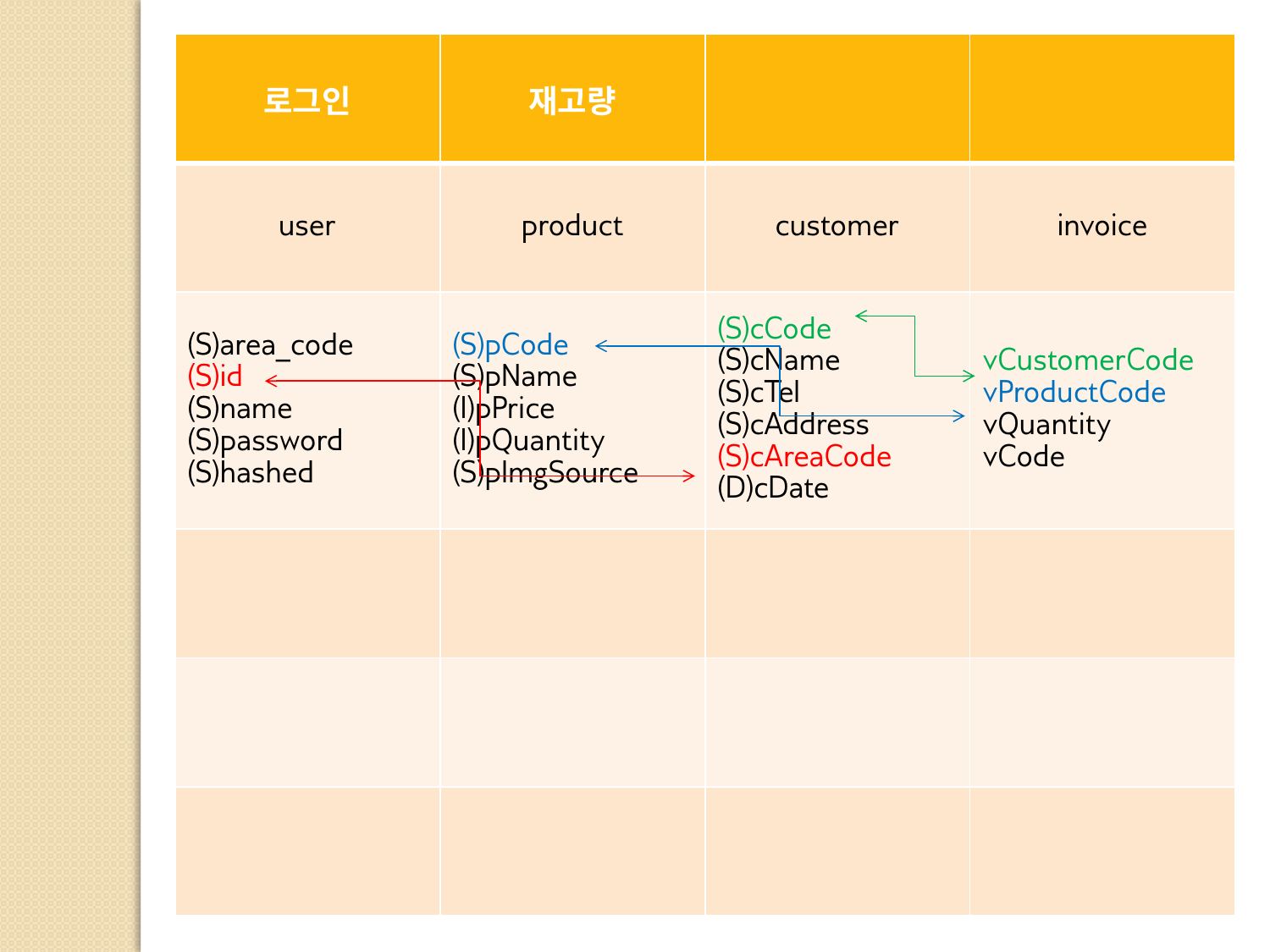

| 로그인 | 재고량 |  |  |
| --- | --- | --- | --- |
| user | product | customer | invoice |
| (S)area\_code (S)id (S)name (S)password (S)hashed | (S)pCode (S)pName (I)pPrice (I)pQuantity (S)pImgSource | (S)cCode (S)cName (S)cTel (S)cAddress (S)cAreaCode (D)cDate | vCustomerCode vProductCode vQuantity vCode |
|  |  |  |  |
|  |  |  |  |
|  |  |  |  |